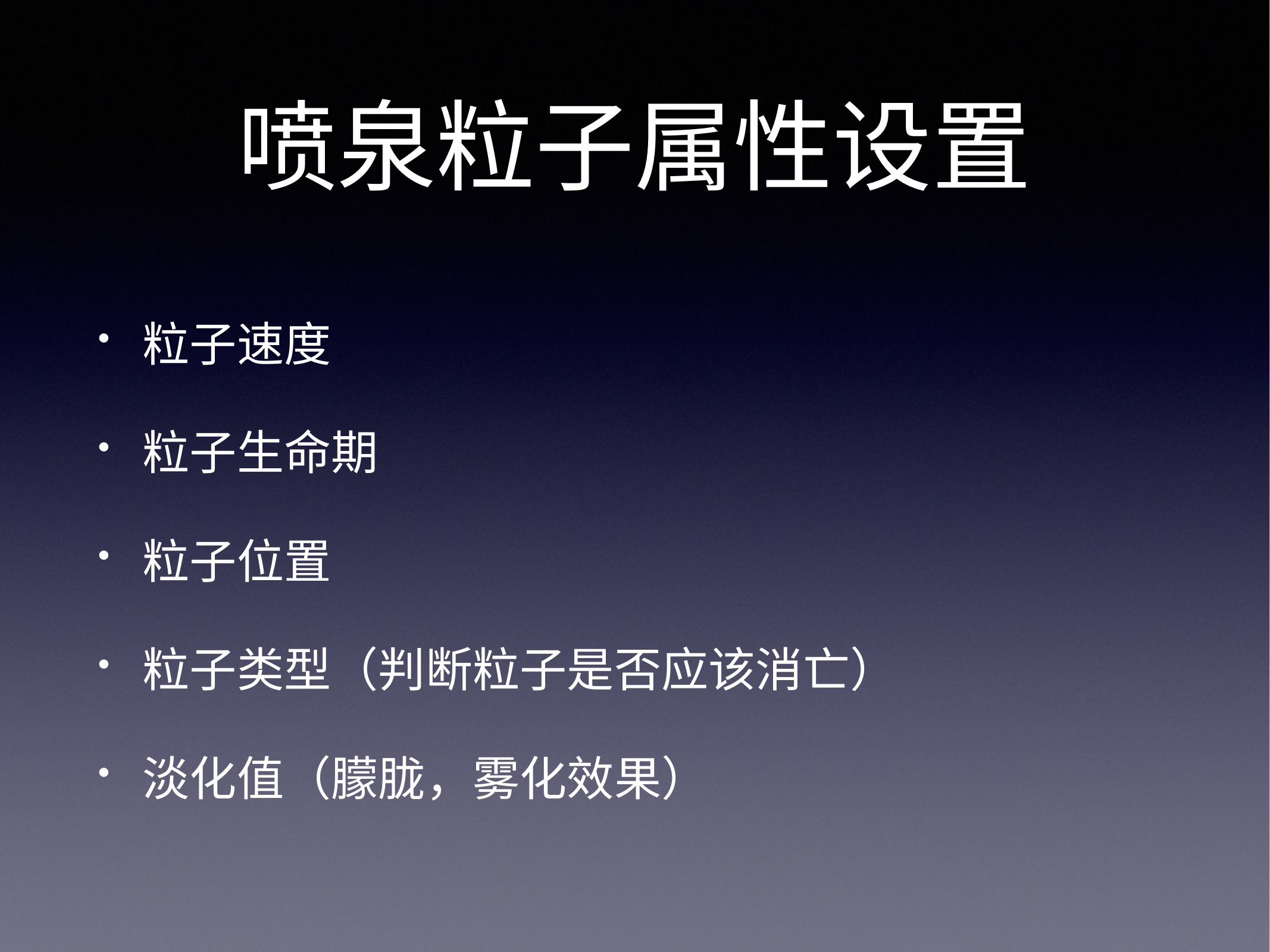

# 喷泉粒子属性设置
粒子速度
粒子生命期
粒子位置
粒子类型（判断粒子是否应该消亡）
淡化值（朦胧，雾化效果）